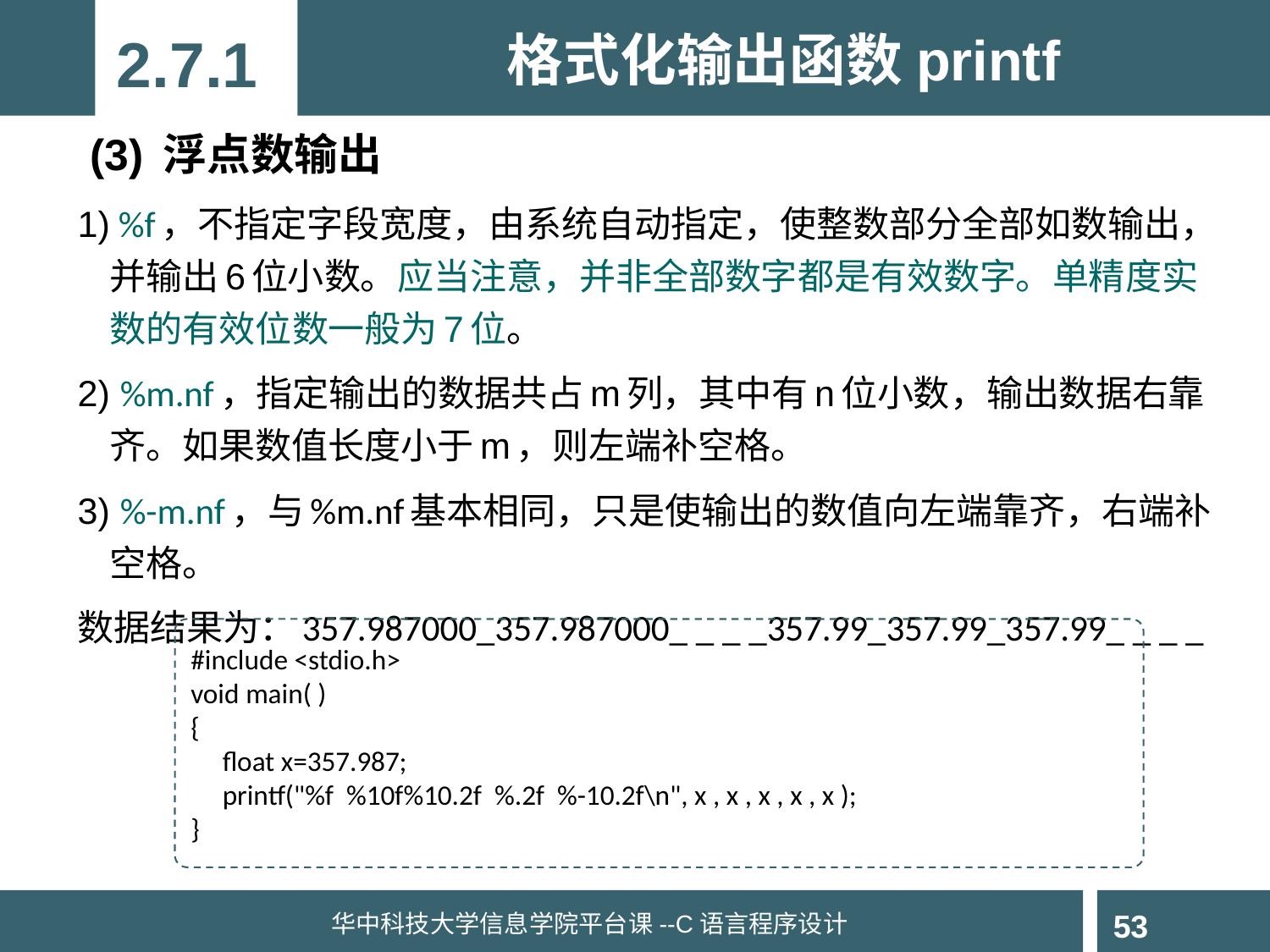

格式化输出函数printf
2.7.1
 (3) 浮点数输出
1) %f，不指定字段宽度，由系统自动指定，使整数部分全部如数输出，并输出6位小数。应当注意，并非全部数字都是有效数字。单精度实数的有效位数一般为7位。
2) %m.nf，指定输出的数据共占m列，其中有n位小数，输出数据右靠齐。如果数值长度小于m，则左端补空格。
3) %-m.nf，与%m.nf基本相同，只是使输出的数值向左端靠齐，右端补空格。
数据结果为：357.987000_357.987000_ _ _ _357.99_357.99_357.99_ _ _ _
#include <stdio.h>
void main( )
{
     float x=357.987;
     printf("%f  %10f%10.2f  %.2f  %-10.2f\n", x , x , x , x , x );
}